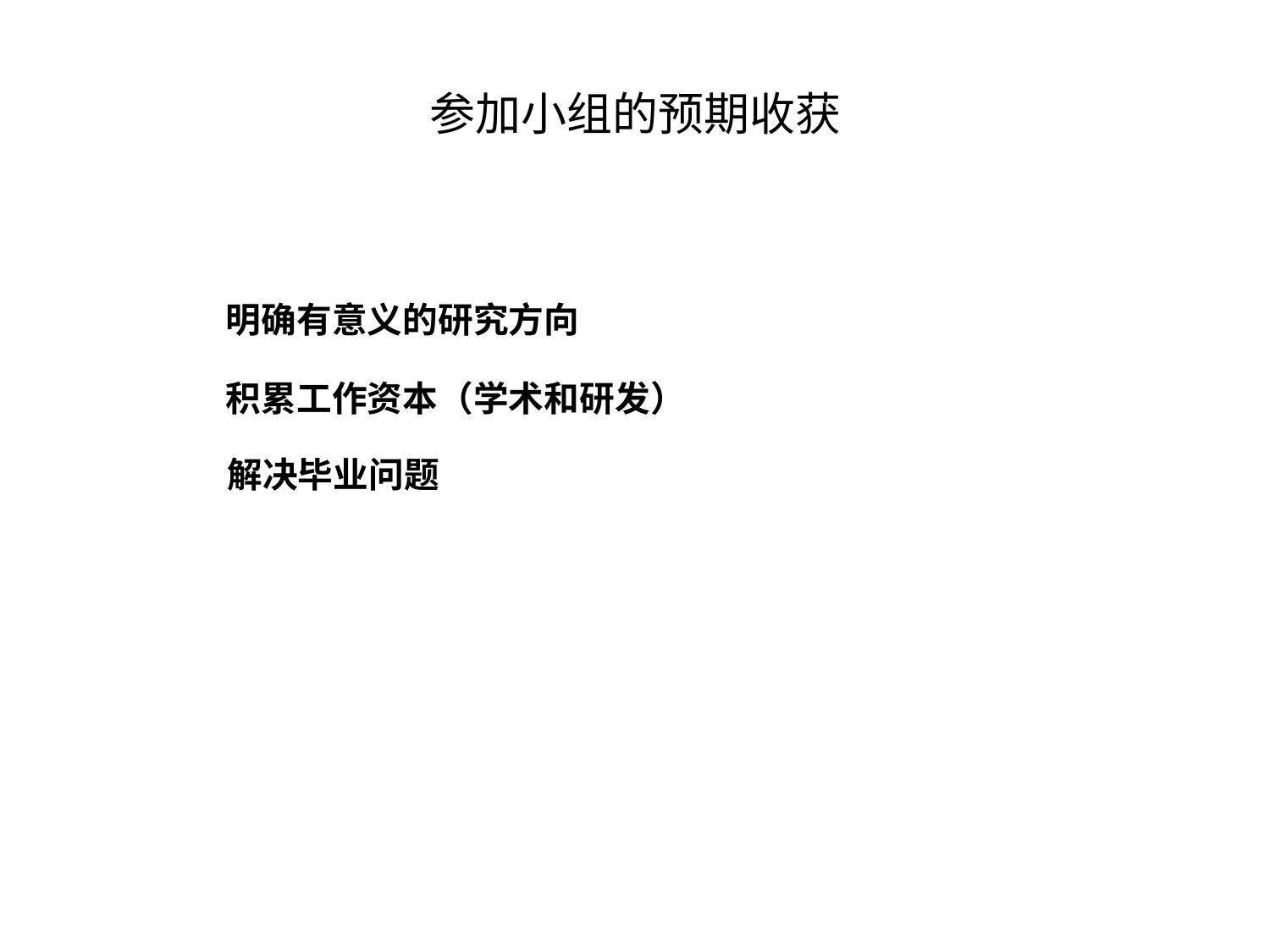

# 参加小组的预期收获
明确有意义的研究方向
积累工作资本（学术和研发）
解决毕业问题